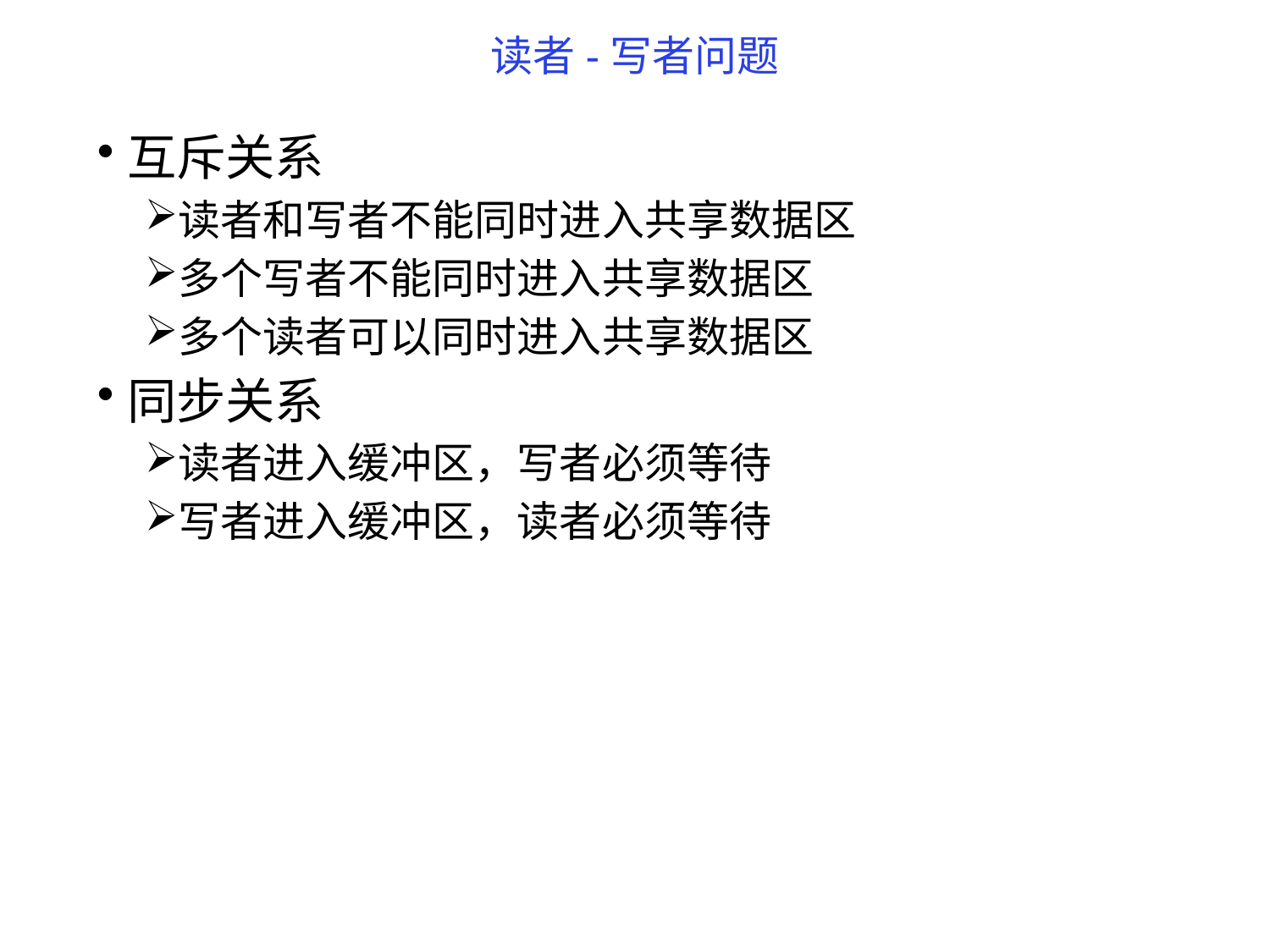

# 读者-写者问题
互斥关系
读者和写者不能同时进入共享数据区
多个写者不能同时进入共享数据区
多个读者可以同时进入共享数据区
同步关系
读者进入缓冲区，写者必须等待
写者进入缓冲区，读者必须等待